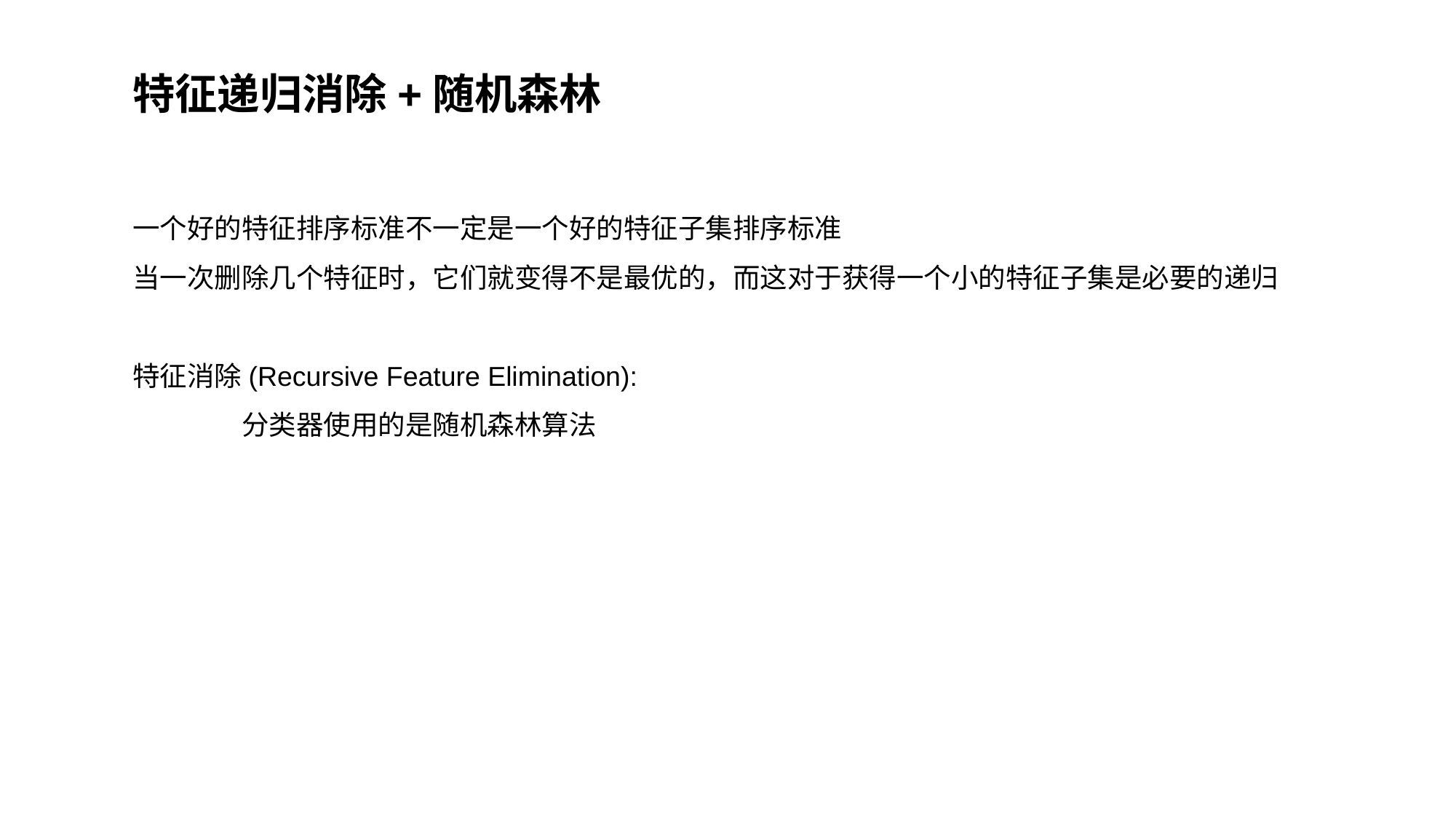

特征递归消除+随机森林

一个好的特征排序标准不一定是一个好的特征子集排序标准
当一次删除几个特征时，它们就变得不是最优的，而这对于获得一个小的特征子集是必要的递归

特征消除(Recursive Feature Elimination):
	分类器使用的是随机森林算法